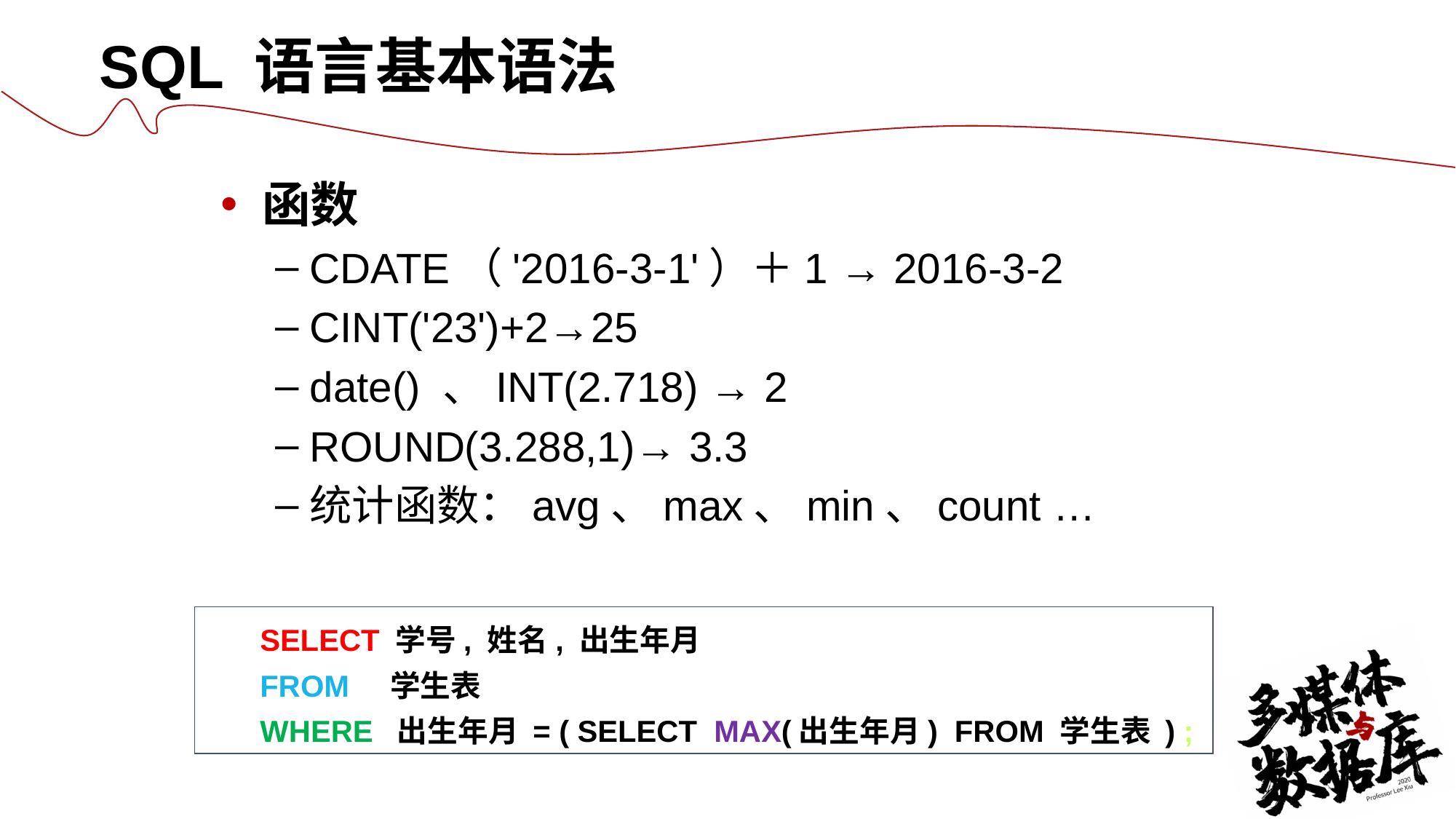

SQL 语言基本语法
函数
CDATE（'2016-3-1'）＋1 → 2016-3-2
CINT('23')+2→25
date() 、INT(2.718) → 2
ROUND(3.288,1)→ 3.3
统计函数：avg、max、min、count …
SELECT 学号, 姓名, 出生年月
FROM    学生表
WHERE  出生年月 = ( SELECT  MAX(出生年月)  FROM 学生表 ) ;